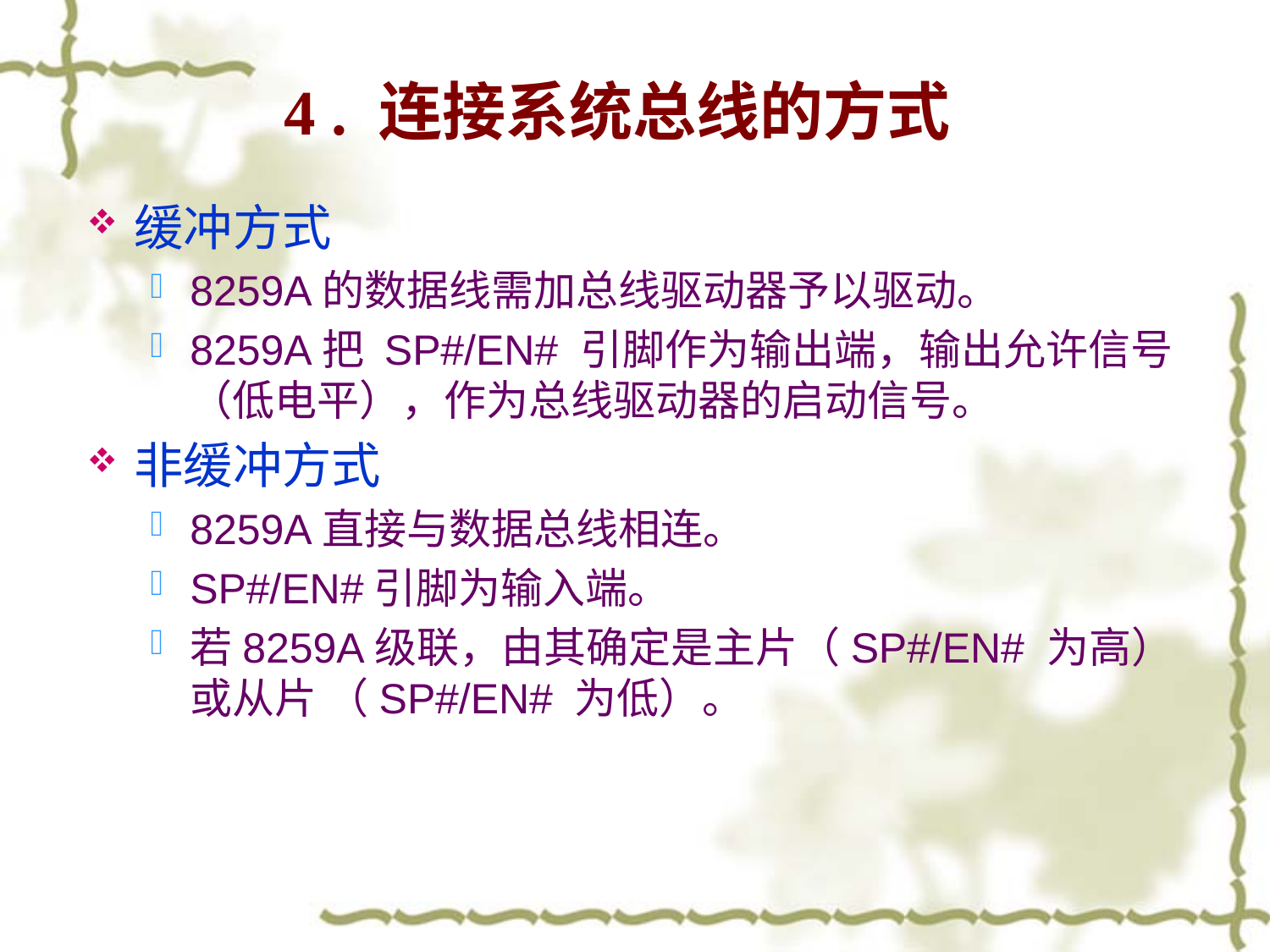

# 4 . 连接系统总线的方式
缓冲方式
8259A的数据线需加总线驱动器予以驱动。
8259A把 SP#/EN# 引脚作为输出端，输出允许信号（低电平），作为总线驱动器的启动信号。
非缓冲方式
8259A直接与数据总线相连。
SP#/EN#引脚为输入端。
若8259A级联，由其确定是主片（SP#/EN# 为高）或从片 （SP#/EN# 为低）。
41